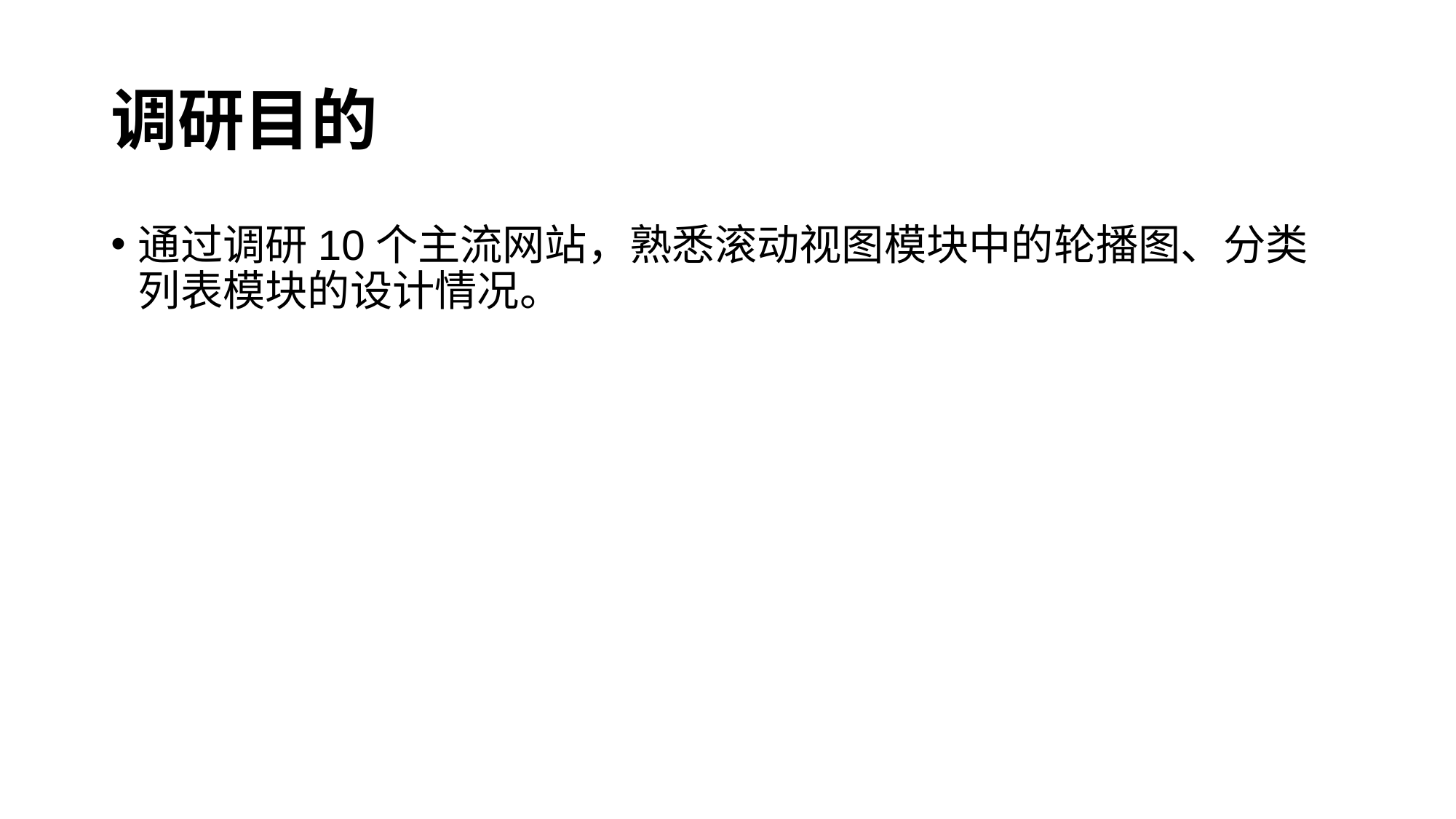

# 调研目的
通过调研10个主流网站，熟悉滚动视图模块中的轮播图、分类列表模块的设计情况。